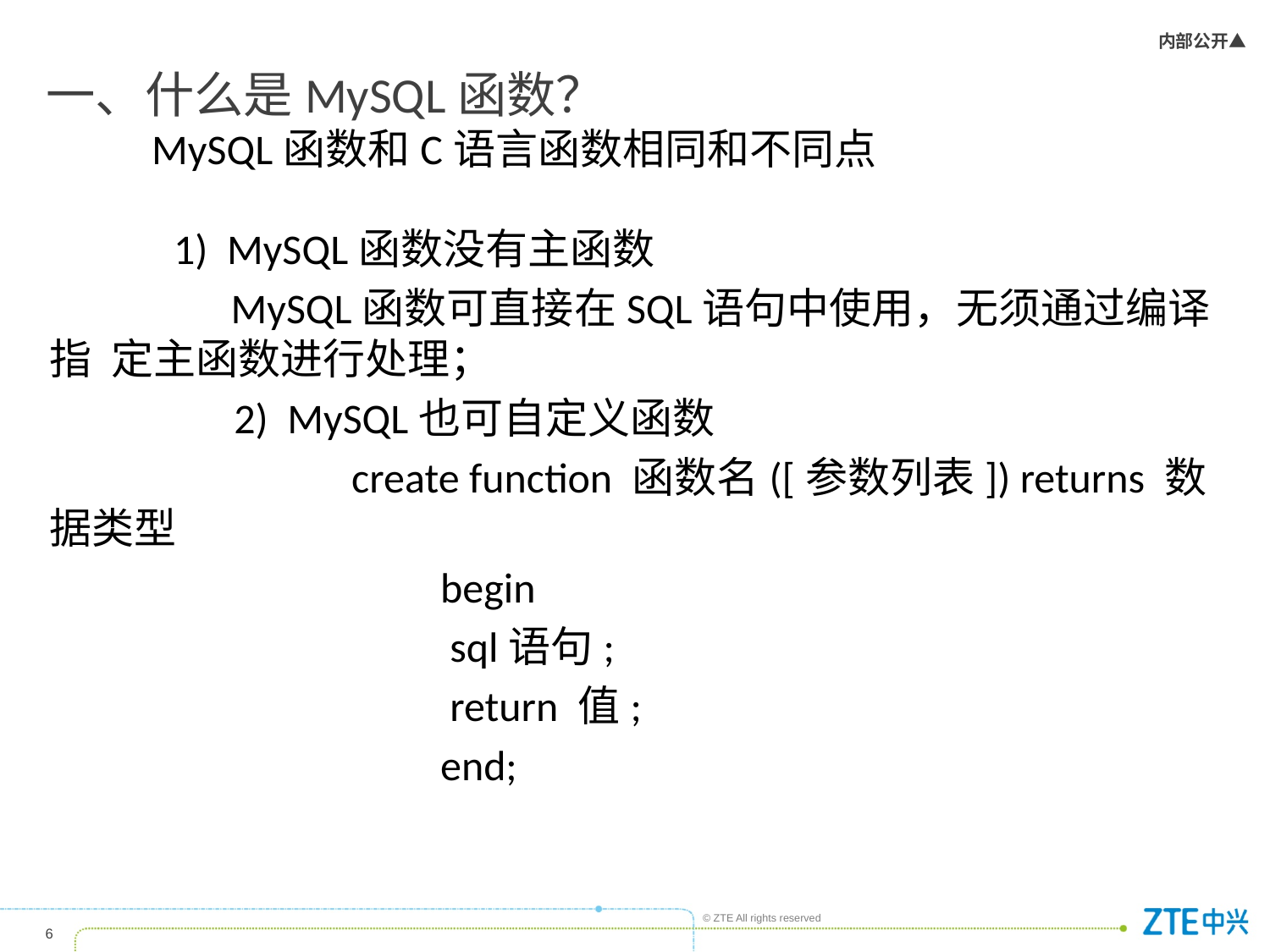

# 一、什么是MySQL函数？ MySQL函数和C语言函数相同和不同点
             1)  MySQL函数没有主函数
                   MySQL函数可直接在SQL语句中使用，无须通过编译指  定主函数进行处理；
	      2)  MySQL也可自定义函数
		     create function 函数名([参数列表]) returns 数据类型
			 begin
			  sql语句;
			  return 值;
			 end;